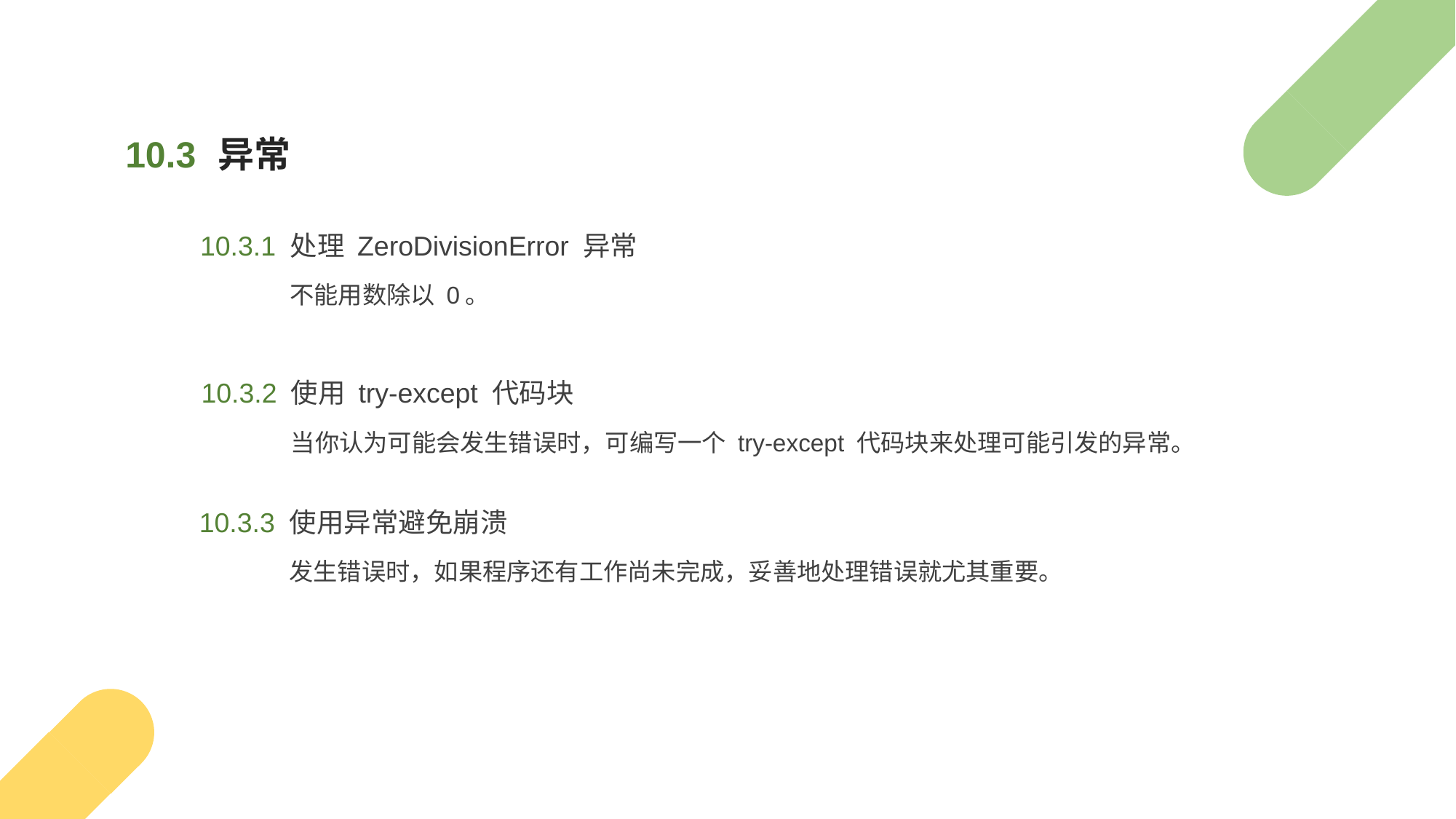

异常
10.3
处理 ZeroDivisionError 异常
10.3.1
不能用数除以 0。
使用 try-except 代码块
10.3.2
当你认为可能会发生错误时，可编写一个 try-except 代码块来处理可能引发的异常。
使用异常避免崩溃
10.3.3
发生错误时，如果程序还有工作尚未完成，妥善地处理错误就尤其重要。